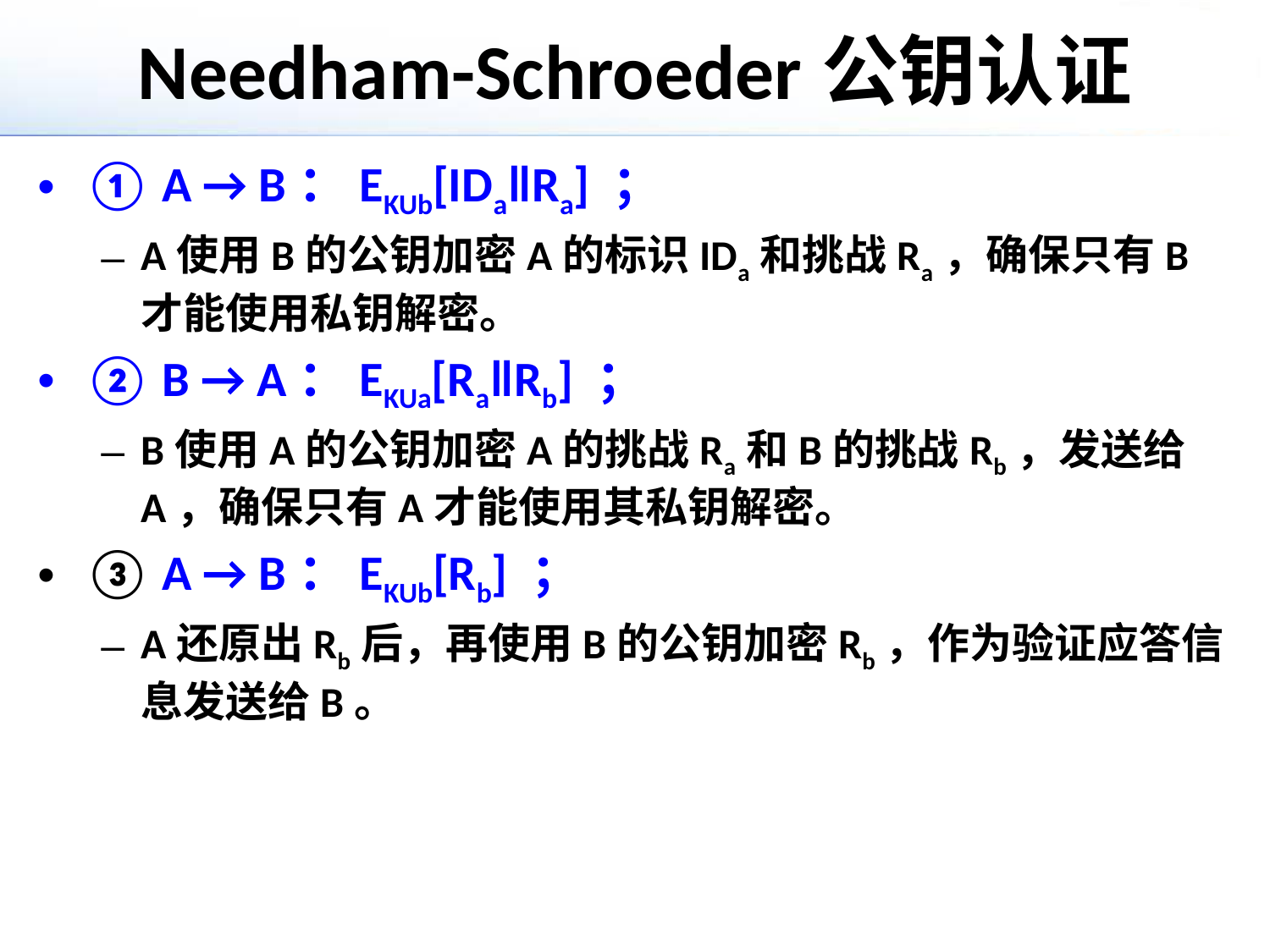

# Needham-Schroeder公钥认证
① A → B：EKUb[IDa‖Ra] ；
A使用B的公钥加密A的标识IDa和挑战Ra，确保只有B才能使用私钥解密。
② B → A：EKUa[Ra‖Rb] ；
B使用A的公钥加密A的挑战Ra和B的挑战Rb，发送给A，确保只有A才能使用其私钥解密。
③ A → B：EKUb[Rb] ；
A还原出Rb后，再使用B的公钥加密Rb，作为验证应答信息发送给B。